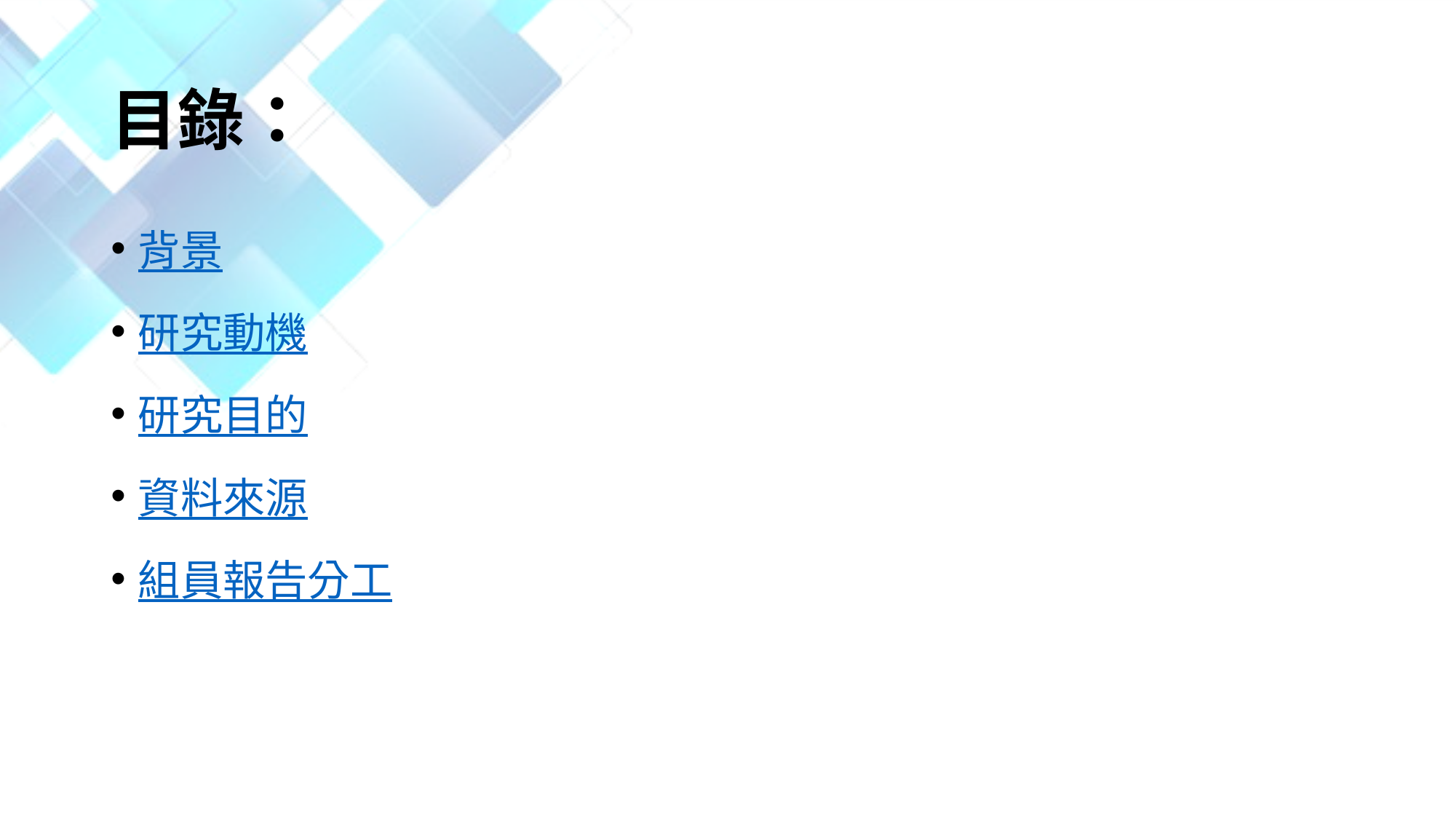

# 目錄：
背景
研究動機
研究目的
資料來源
組員報告分工